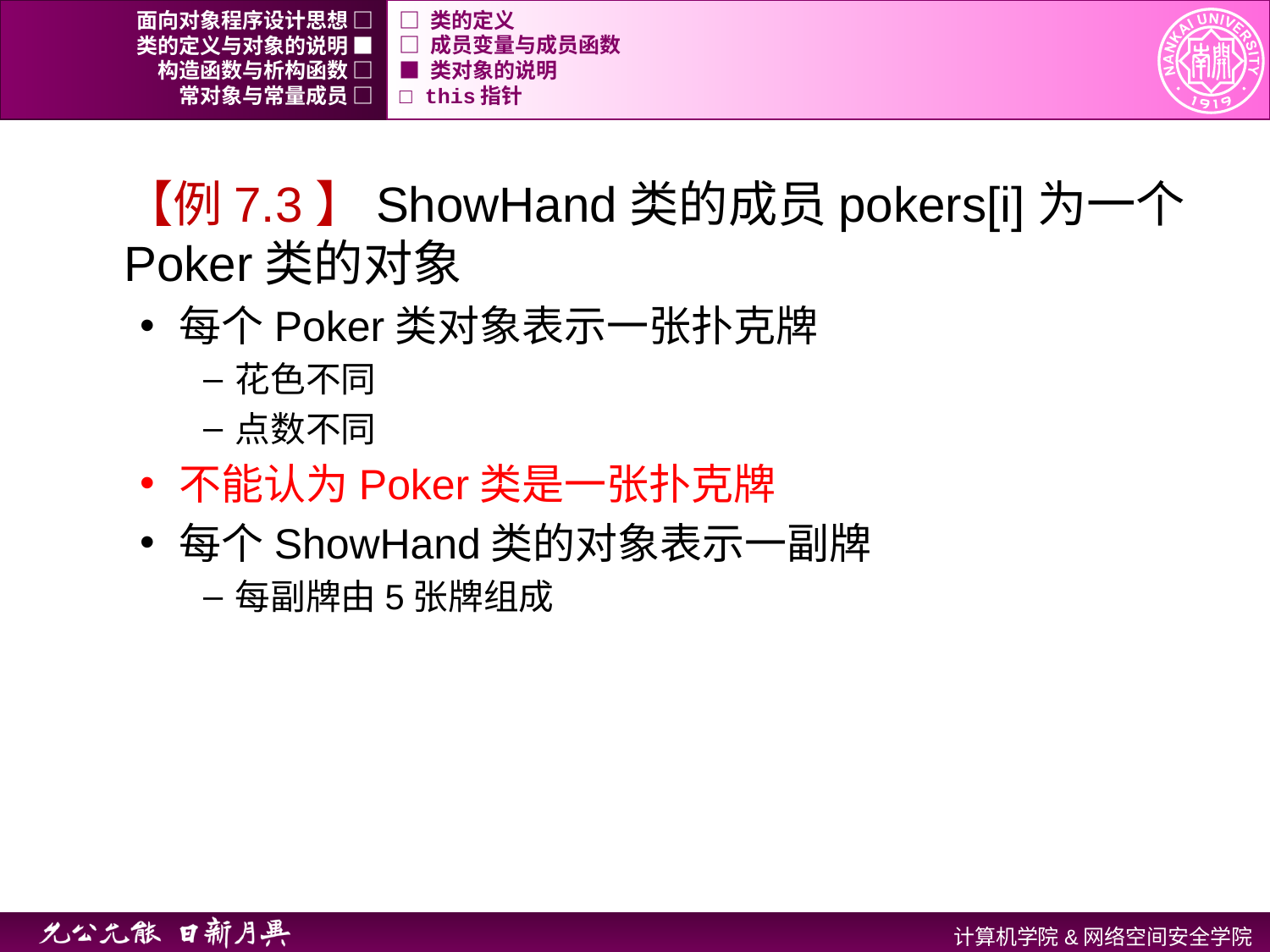

面向对象程序设计思想 □
□ 类的定义
类的定义与对象的说明 ■
□ 成员变量与成员函数
构造函数与析构函数 □
■ 类对象的说明
常对象与常量成员 □

□ this指针
【例7.3】ShowHand类的成员pokers[i]为一个Poker类的对象
每个Poker类对象表示一张扑克牌
花色不同
点数不同
不能认为Poker类是一张扑克牌
每个ShowHand类的对象表示一副牌
每副牌由5张牌组成